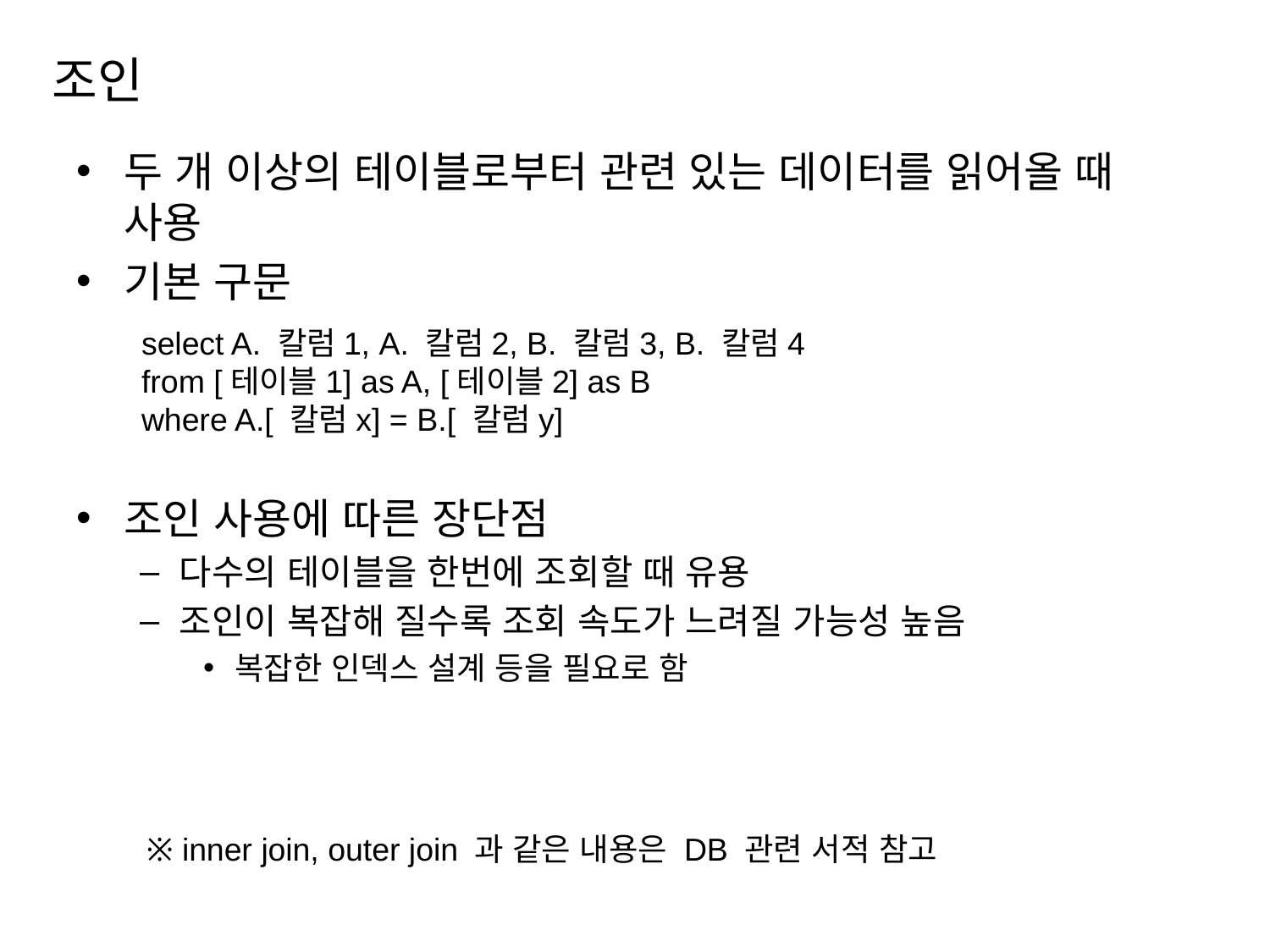

# 조인
두 개 이상의 테이블로부터 관련 있는 데이터를 읽어올 때 사용
기본 구문

조인 사용에 따른 장단점
다수의 테이블을 한번에 조회할 때 유용
조인이 복잡해 질수록 조회 속도가 느려질 가능성 높음
복잡한 인덱스 설계 등을 필요로 함
select A. 칼럼1, A. 칼럼2, B. 칼럼3, B. 칼럼4
from [테이블1] as A, [테이블2] as B
where A.[ 칼럼x] = B.[ 칼럼y]
※ inner join, outer join 과 같은 내용은 DB 관련 서적 참고